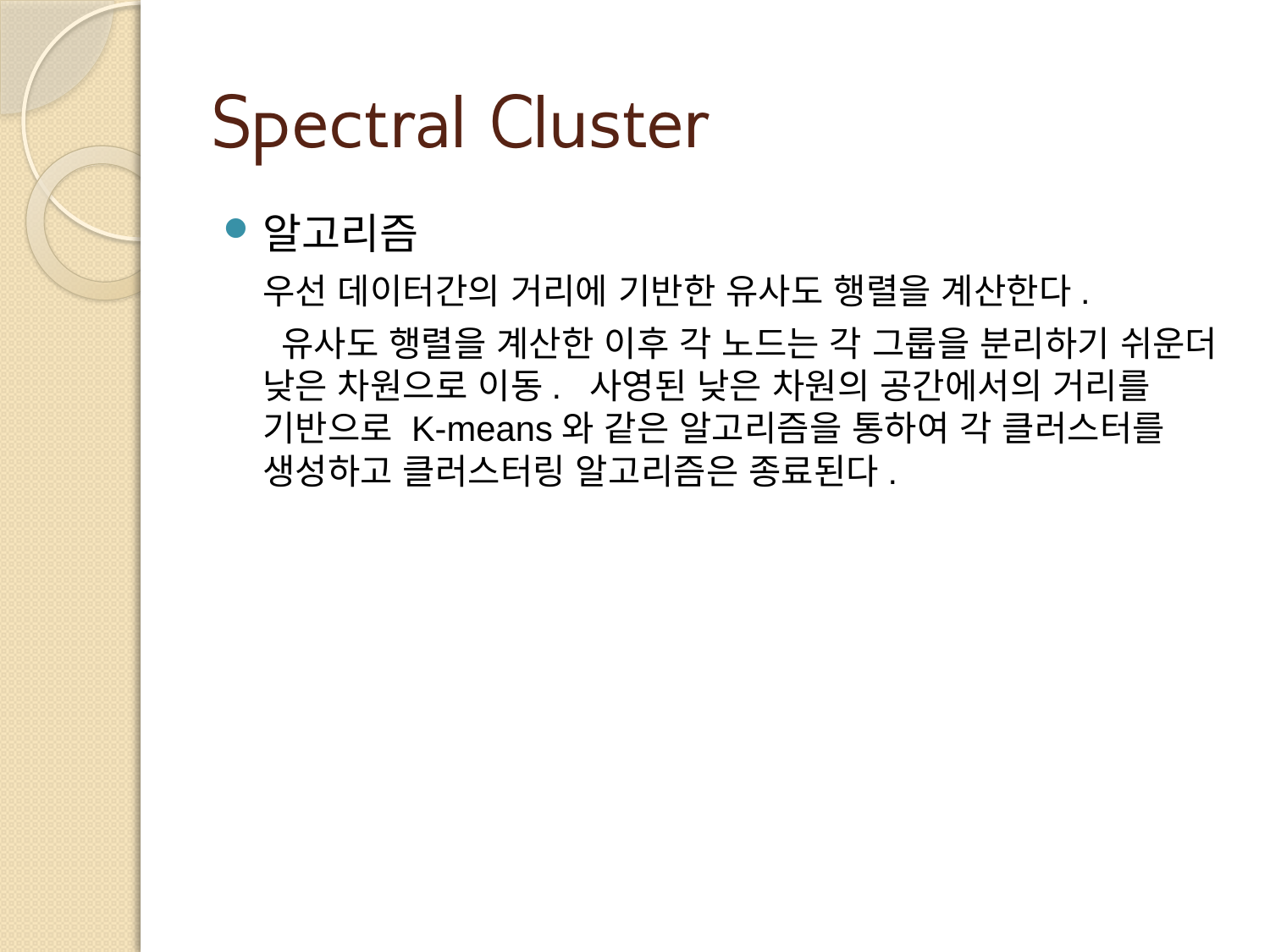

# Spectral Cluster
알고리즘
	우선 데이터간의 거리에 기반한 유사도 행렬을 계산한다.
	 유사도 행렬을 계산한 이후 각 노드는 각 그룹을 분리하기 쉬운더 낮은 차원으로 이동.  사영된 낮은 차원의 공간에서의 거리를 기반으로 K-means와 같은 알고리즘을 통하여 각 클러스터를 생성하고 클러스터링 알고리즘은 종료된다.